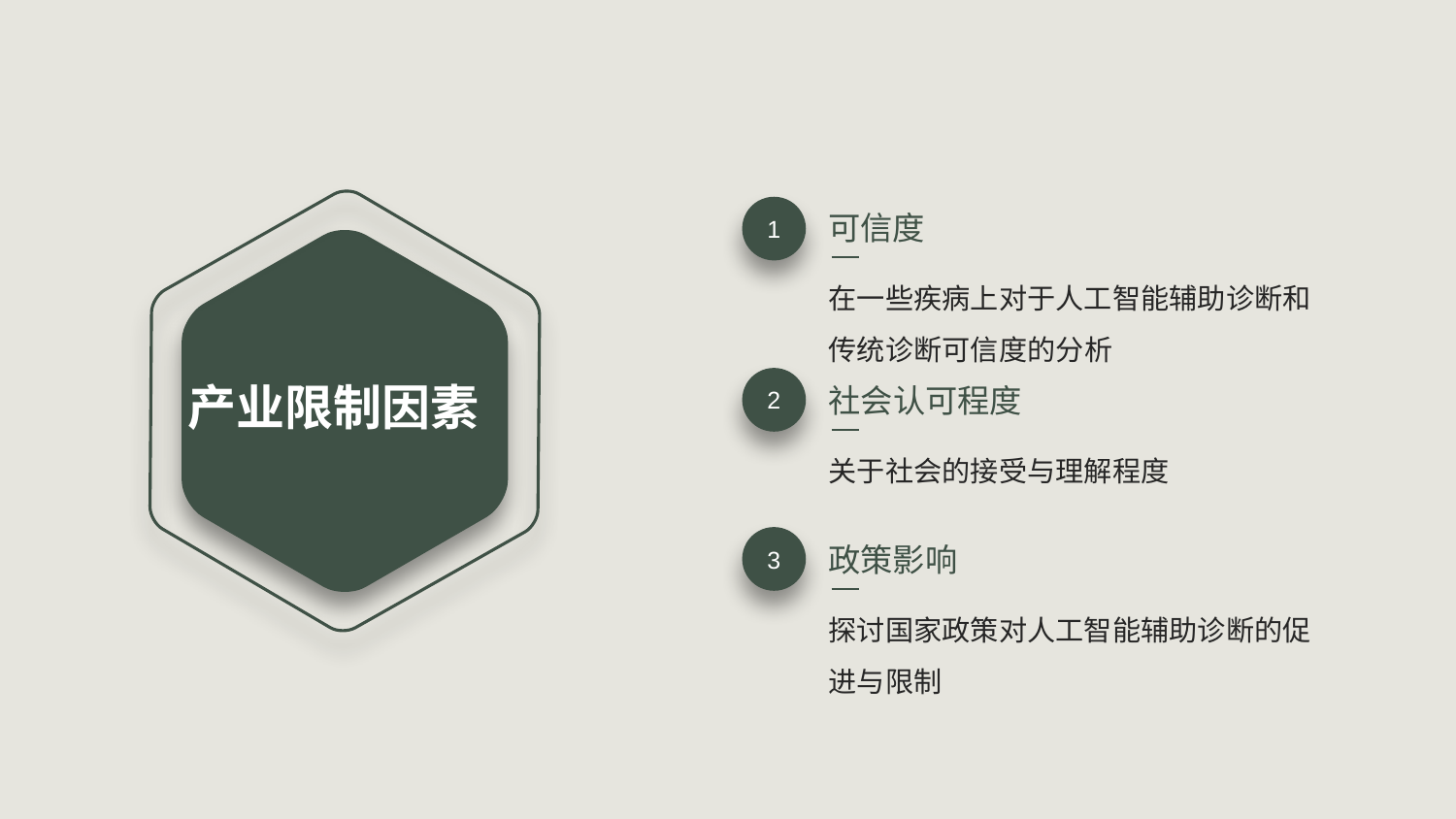

1
可信度

在一些疾病上对于人工智能辅助诊断和传统诊断可信度的分析
2
产业限制因素
社会认可程度
关于社会的接受与理解程度
3
政策影响
探讨国家政策对人工智能辅助诊断的促进与限制